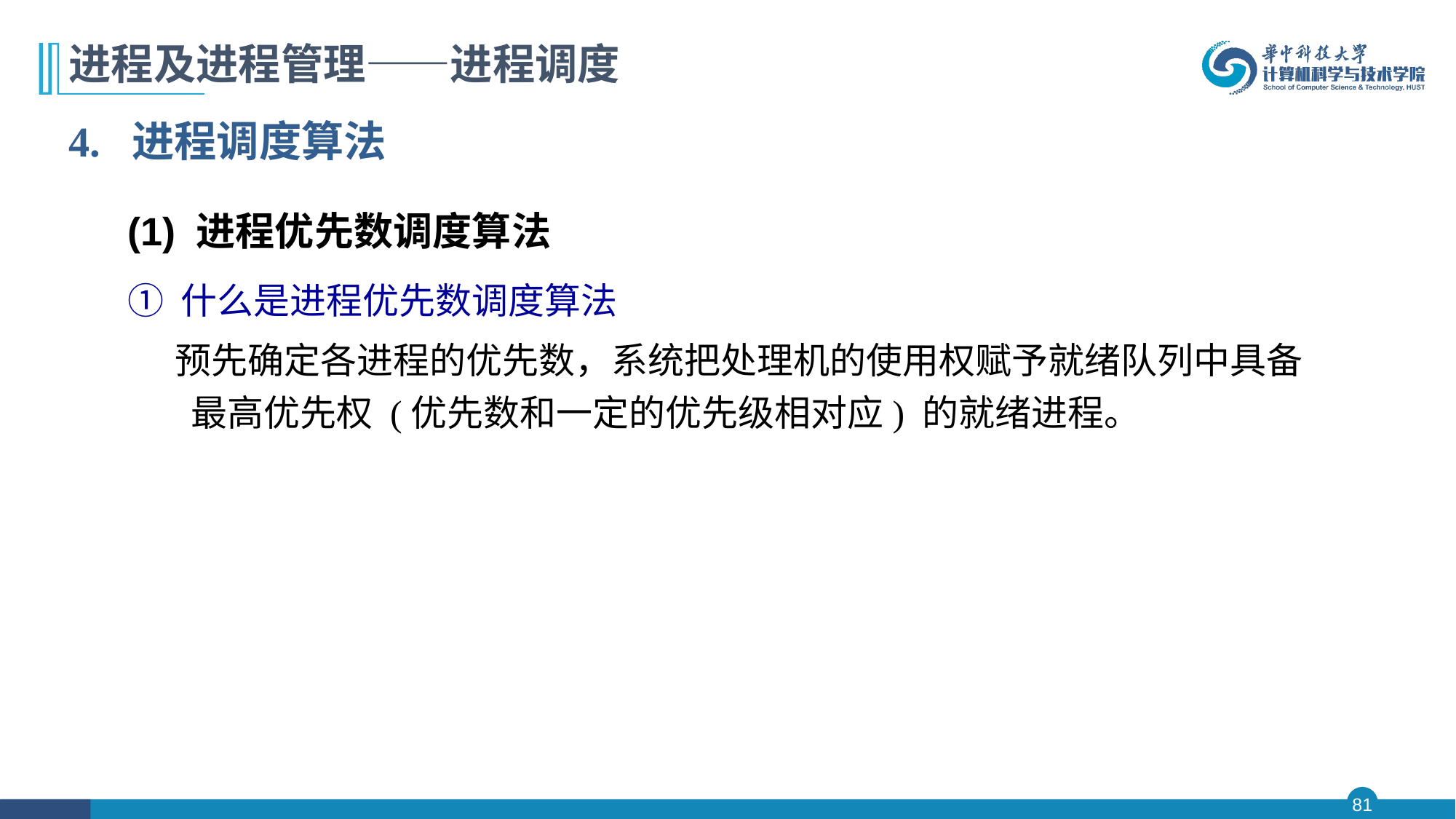

# 进程及进程管理——进程调度
4.  进程调度算法
(1) 进程优先数调度算法
① 什么是进程优先数调度算法
      预先确定各进程的优先数，系统把处理机的使用权赋予就绪队列中具备最高优先权 (优先数和一定的优先级相对应) 的就绪进程。